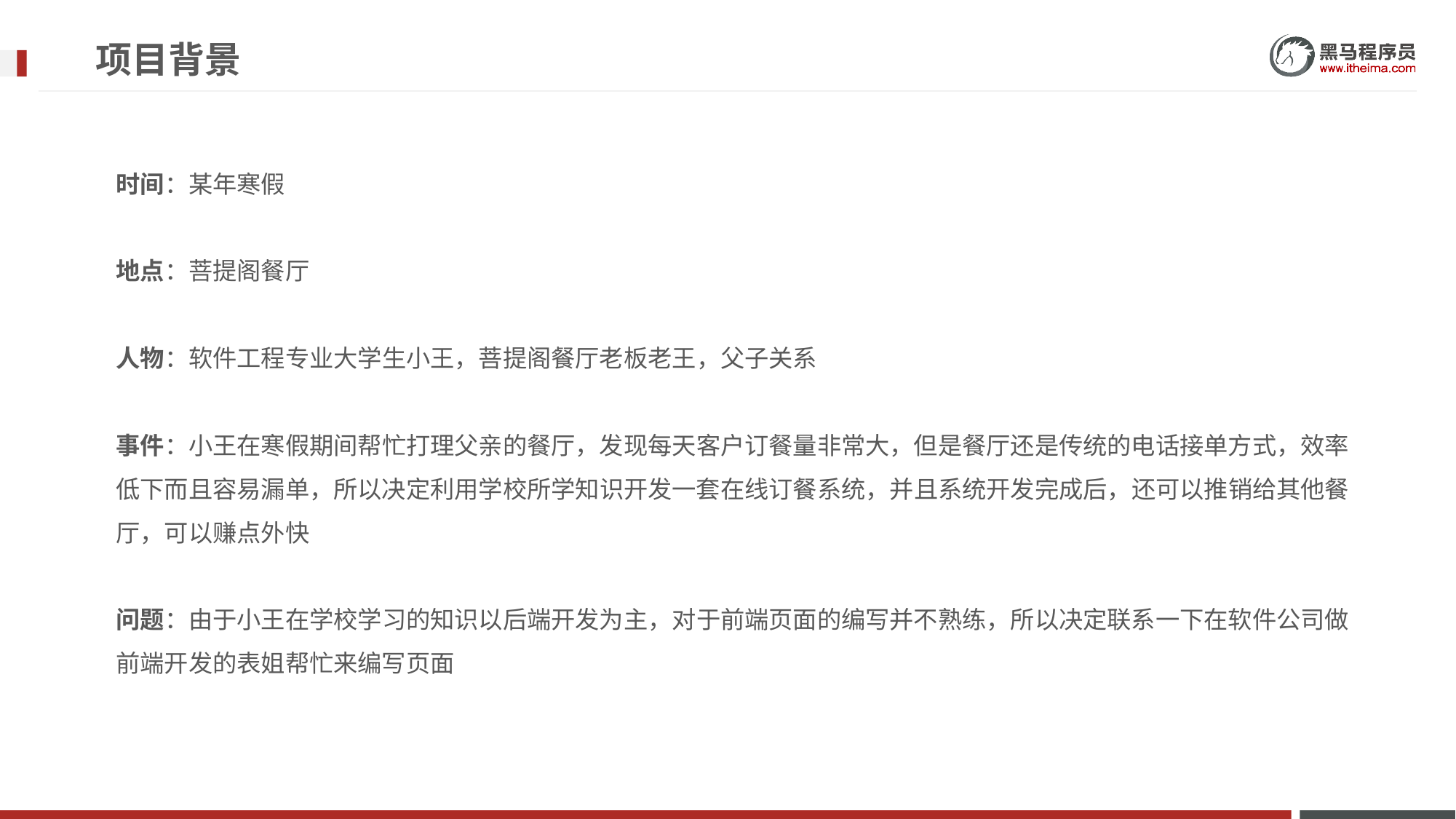

# 项目背景

时间：某年寒假

地点：菩提阁餐厅

人物：软件工程专业大学生小王，菩提阁餐厅老板老王，父子关系

事件：小王在寒假期间帮忙打理父亲的餐厅，发现每天客户订餐量非常大，但是餐厅还是传统的电话接单方式，效率低下而且容易漏单，所以决定利用学校所学知识开发一套在线订餐系统，并且系统开发完成后，还可以推销给其他餐厅，可以赚点外快

问题：由于小王在学校学习的知识以后端开发为主，对于前端页面的编写并不熟练，所以决定联系一下在软件公司做前端开发的表姐帮忙来编写页面